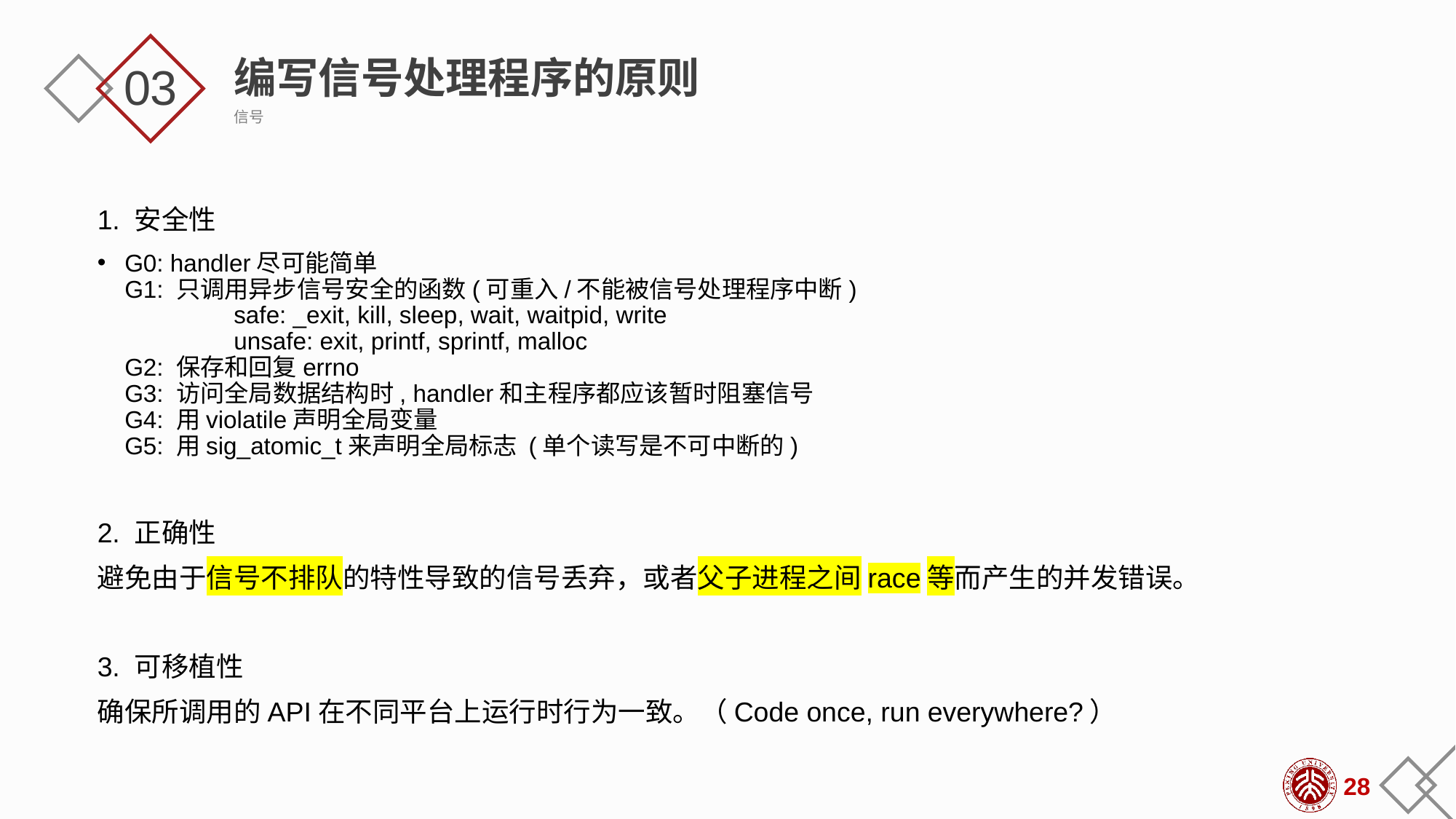

编写信号处理程序的原则
信号
03

1. 安全性
G0: handler尽可能简单
G1: 只调用异步信号安全的函数(可重入/不能被信号处理程序中断)
	safe: _exit, kill, sleep, wait, waitpid, write
	unsafe: exit, printf, sprintf, malloc
G2: 保存和回复errno
G3: 访问全局数据结构时, handler和主程序都应该暂时阻塞信号
G4: 用violatile声明全局变量
G5: 用sig_atomic_t来声明全局标志 (单个读写是不可中断的)

2. 正确性
避免由于信号不排队的特性导致的信号丢弃，或者父子进程之间race等而产生的并发错误。

3. 可移植性
确保所调用的API在不同平台上运行时行为一致。（Code once, run everywhere?）
28